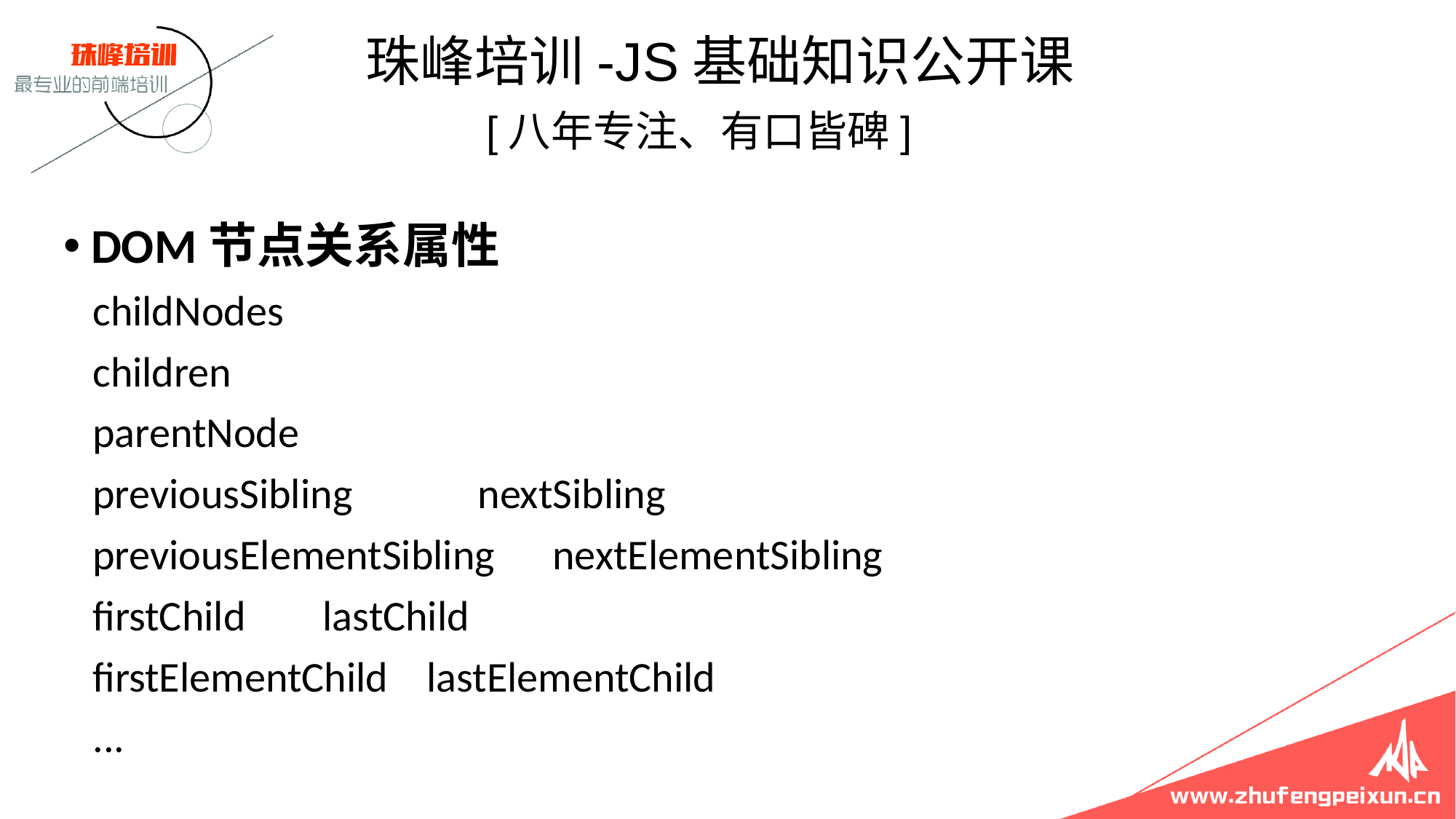

珠峰培训-JS基础知识公开课
        [八年专注、有口皆碑]
DOM节点关系属性
   childNodes
   children
   parentNode
   previousSibling             nextSibling
   previousElementSibling      nextElementSibling
   firstChild        lastChild
   firstElementChild    lastElementChild
   ...